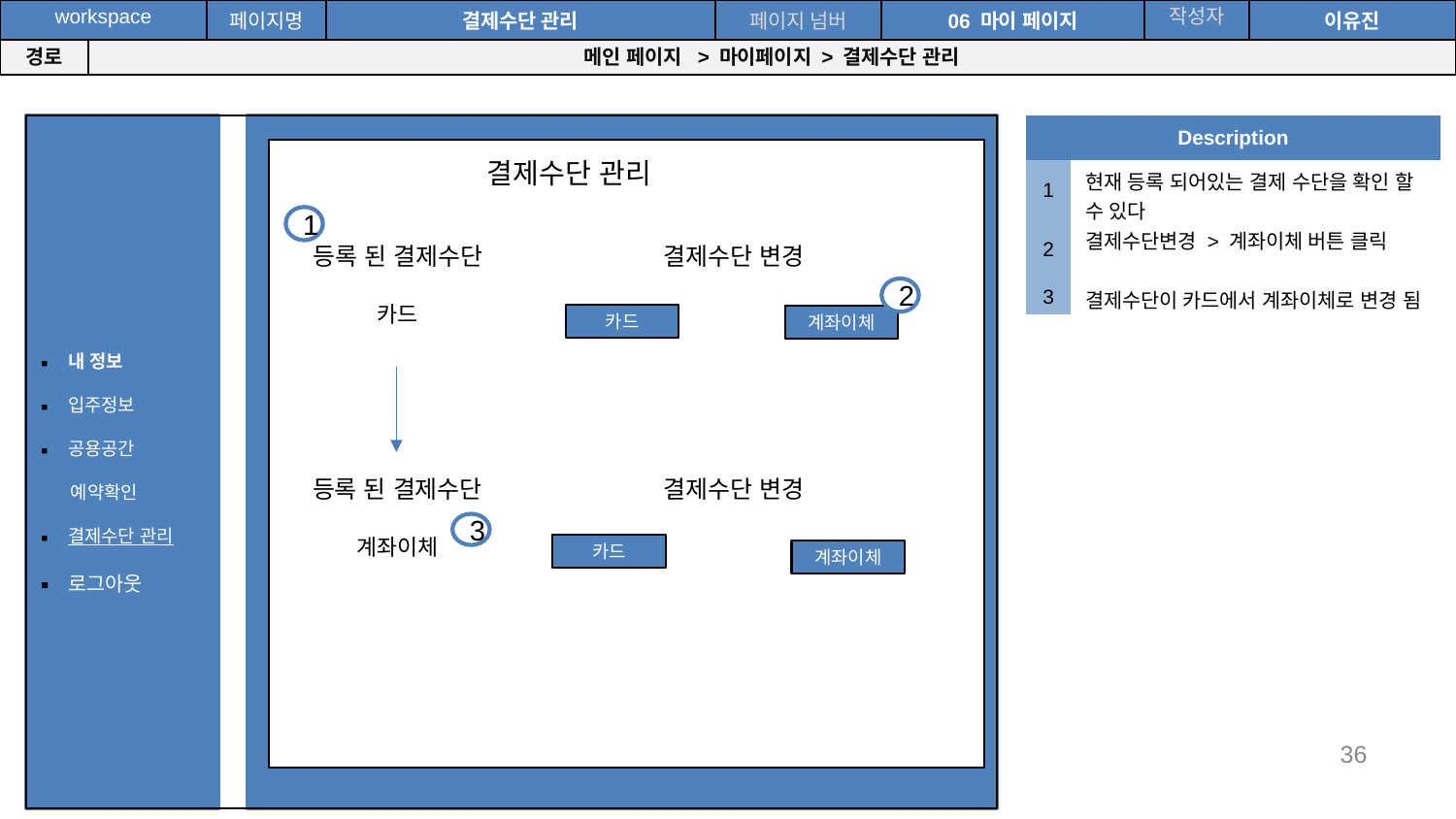

공간(오피스) 대여 시스템
| workspace |  | 페이지명 | 결제수단 관리 | 페이지 넘버 | 06 마이 페이지 | 작성자 | 이유진 |
| --- | --- | --- | --- | --- | --- | --- | --- |
| 경로 | 메인 페이지 > 마이페이지 > 결제수단 관리 |  |  |  |  |  |  |

내 정보
입주정보
공용공간
     예약확인
결제수단 관리

로그아웃

| Description |  |
| --- | --- |
| 1 | 현재 등록 되어있는 결제 수단을 확인 할 수 있다 |
| 2 | 결제수단변경 > 계좌이체 버튼 클릭 |
| 3 | 결제수단이 카드에서 계좌이체로 변경 됨 |
결제수단 관리
1
| 등록 된 결제수단 | 결제수단 변경 |  |
| --- | --- | --- |
| 카드 |  |  |
2
카드
계좌이체
| 등록 된 결제수단 | 결제수단 변경 |  |
| --- | --- | --- |
| 계좌이체 |  |  |
3
카드
계좌이체
36